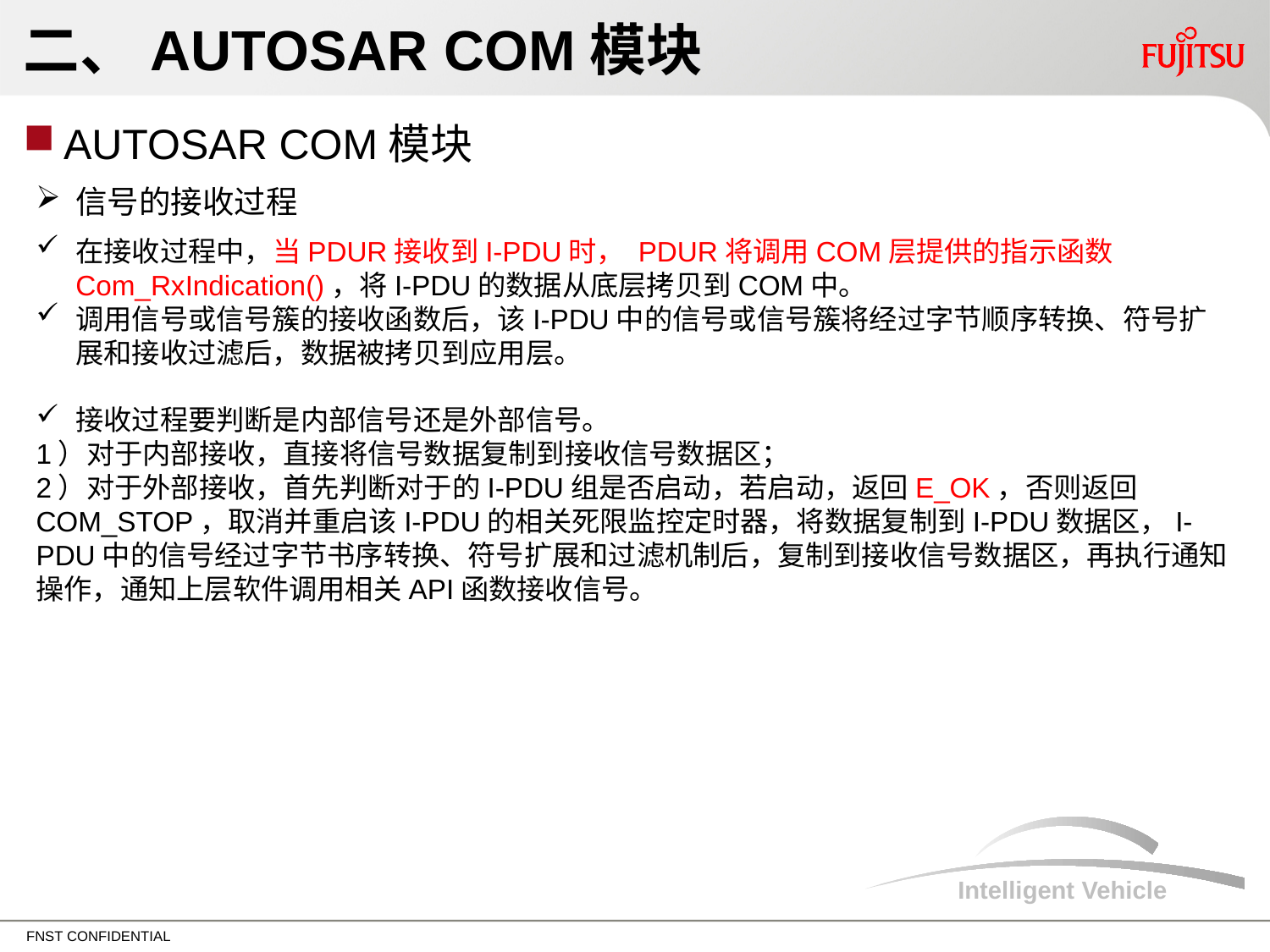

# 二、AUTOSAR COM模块
AUTOSAR COM模块
信号的接收过程
在接收过程中，当PDUR接收到I-PDU时， PDUR将调用COM层提供的指示函数Com_RxIndication()，将I-PDU的数据从底层拷贝到COM中。
调用信号或信号簇的接收函数后，该I-PDU中的信号或信号簇将经过字节顺序转换、符号扩展和接收过滤后，数据被拷贝到应用层。

接收过程要判断是内部信号还是外部信号。
1）对于内部接收，直接将信号数据复制到接收信号数据区；
2）对于外部接收，首先判断对于的I-PDU组是否启动，若启动，返回E_OK，否则返回COM_STOP，取消并重启该I-PDU的相关死限监控定时器，将数据复制到I-PDU数据区，I-PDU中的信号经过字节书序转换、符号扩展和过滤机制后，复制到接收信号数据区，再执行通知操作，通知上层软件调用相关API函数接收信号。